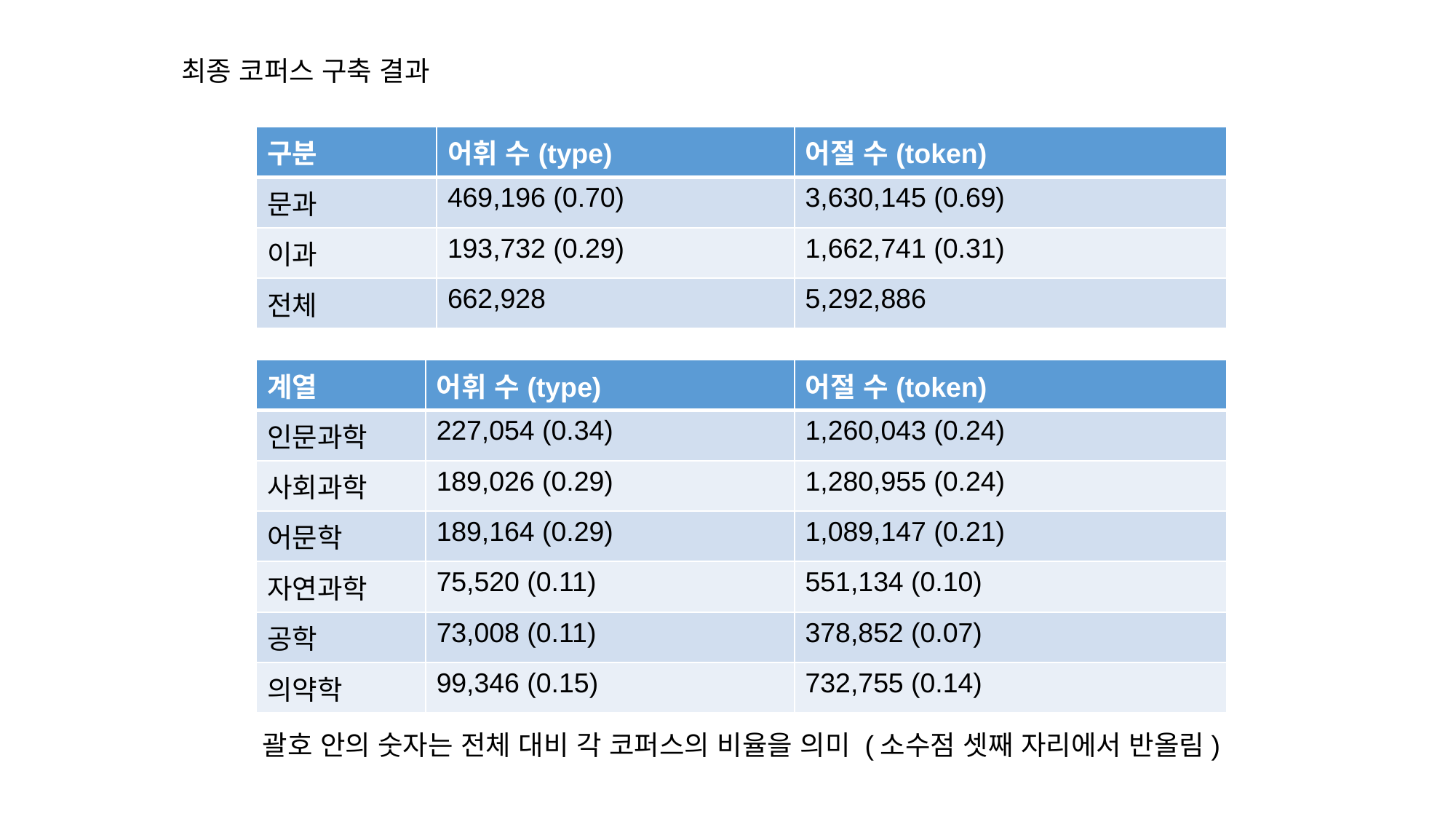

최종 코퍼스 구축 결과
| 구분 | 어휘 수(type) | 어절 수(token) |
| --- | --- | --- |
| 문과 | 469,196 (0.70) | 3,630,145 (0.69) |
| 이과 | 193,732 (0.29) | 1,662,741 (0.31) |
| 전체 | 662,928 | 5,292,886 |
| 계열 | 어휘 수(type) | 어절 수(token) |
| --- | --- | --- |
| 인문과학 | 227,054 (0.34) | 1,260,043 (0.24) |
| 사회과학 | 189,026 (0.29) | 1,280,955 (0.24) |
| 어문학 | 189,164 (0.29) | 1,089,147 (0.21) |
| 자연과학 | 75,520 (0.11) | 551,134 (0.10) |
| 공학 | 73,008 (0.11) | 378,852 (0.07) |
| 의약학 | 99,346 (0.15) | 732,755 (0.14) |
괄호 안의 숫자는 전체 대비 각 코퍼스의 비율을 의미 (소수점 셋째 자리에서 반올림)